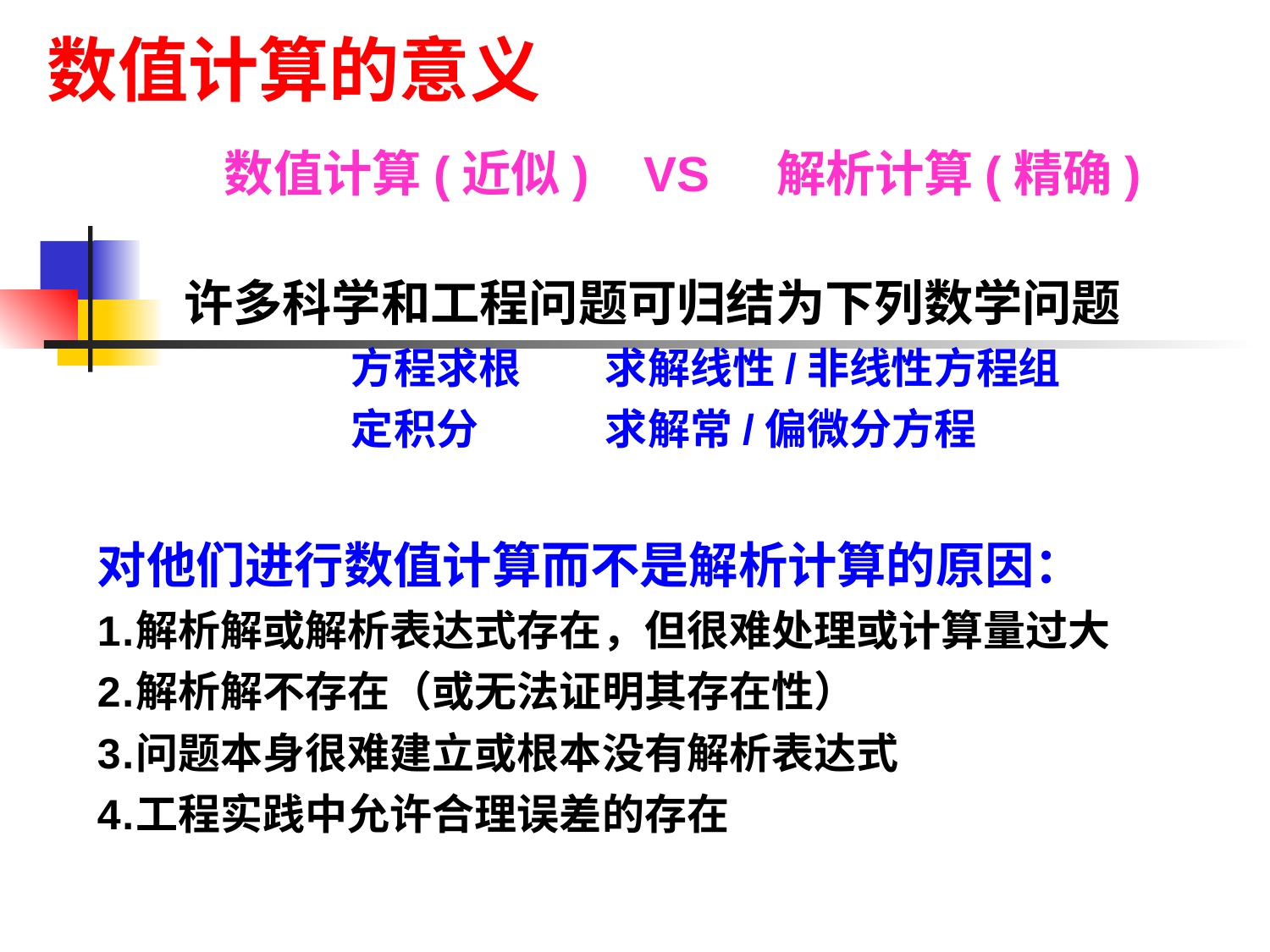

数值计算的意义
数值计算(近似)    VS    解析计算(精确)

许多科学和工程问题可归结为下列数学问题
		方程求根	求解线性/非线性方程组
		定积分	求解常/偏微分方程

对他们进行数值计算而不是解析计算的原因：
解析解或解析表达式存在，但很难处理或计算量过大
解析解不存在（或无法证明其存在性）
问题本身很难建立或根本没有解析表达式
工程实践中允许合理误差的存在
3